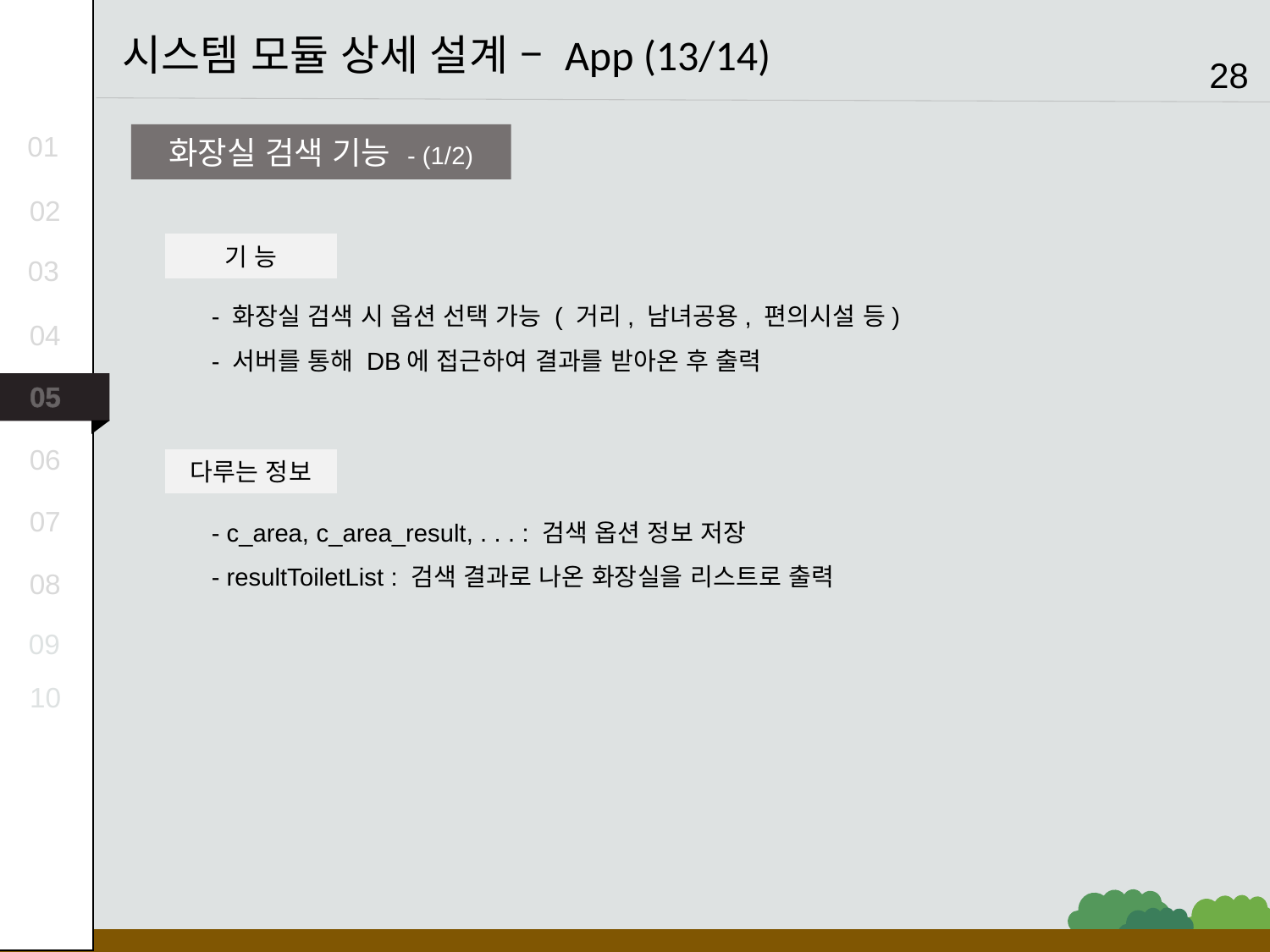

시스템 모듈 상세 설계 – App (13/14)

28
01
화장실 검색 기능 - (1/2)
02
기 능
03
- 화장실 검색 시 옵션 선택 가능 ( 거리, 남녀공용, 편의시설 등)
- 서버를 통해 DB에 접근하여 결과를 받아온 후 출력

04
05

06
다루는 정보
- c_area, c_area_result, . . . : 검색 옵션 정보 저장
- resultToiletList : 검색 결과로 나온 화장실을 리스트로 출력
07
08
09
10